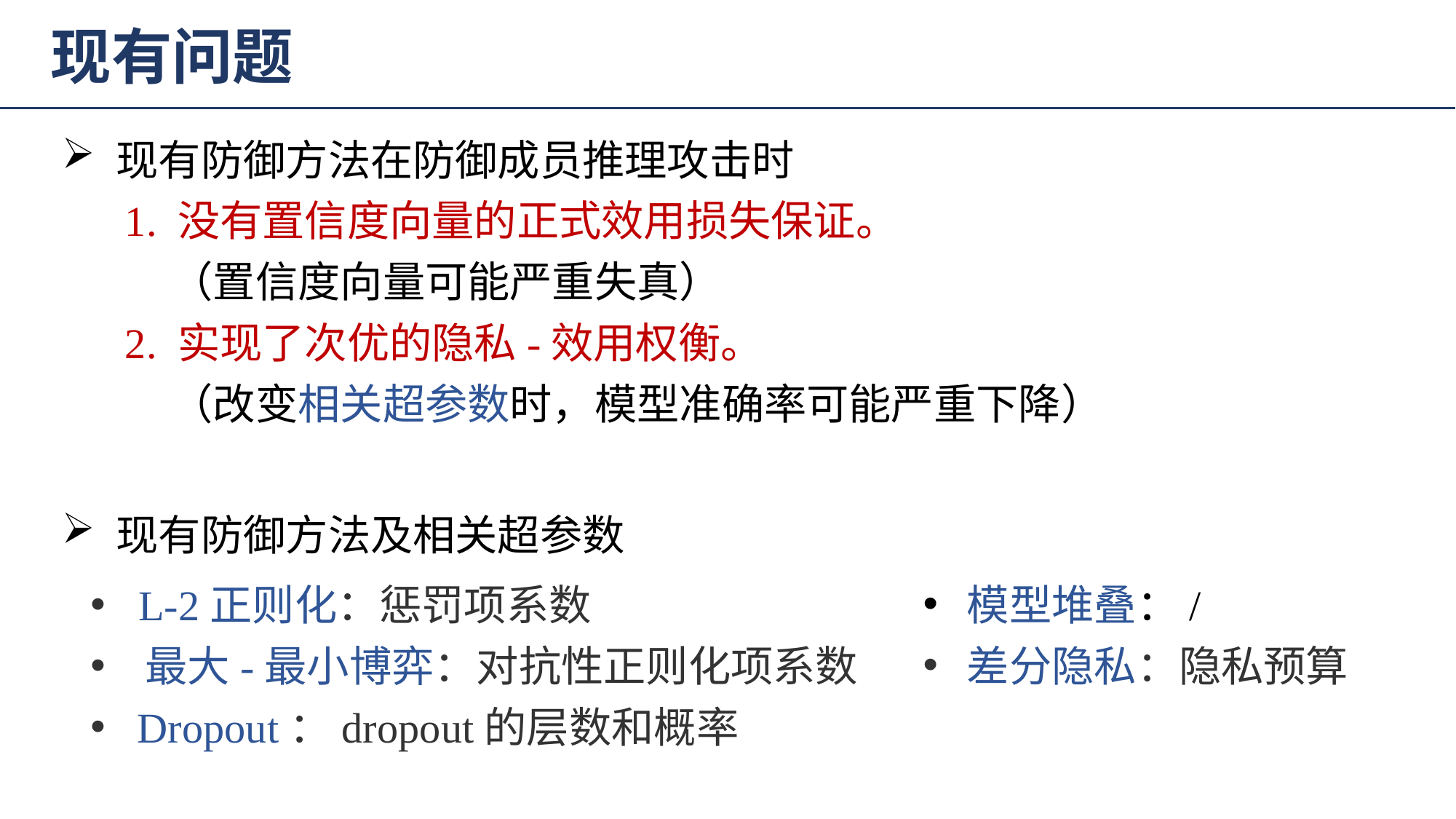

现有问题
现有防御方法在防御成员推理攻击时
      1. 没有置信度向量的正式效用损失保证。
	（置信度向量可能严重失真）
      2. 实现了次优的隐私-效用权衡。
	（改变相关超参数时，模型准确率可能严重下降）
现有防御方法及相关超参数
  L-2正则化：惩罚项系数
  最大-最小博弈：对抗性正则化项系数
  Dropout：dropout的层数和概率
  模型堆叠：/
  差分隐私：隐私预算